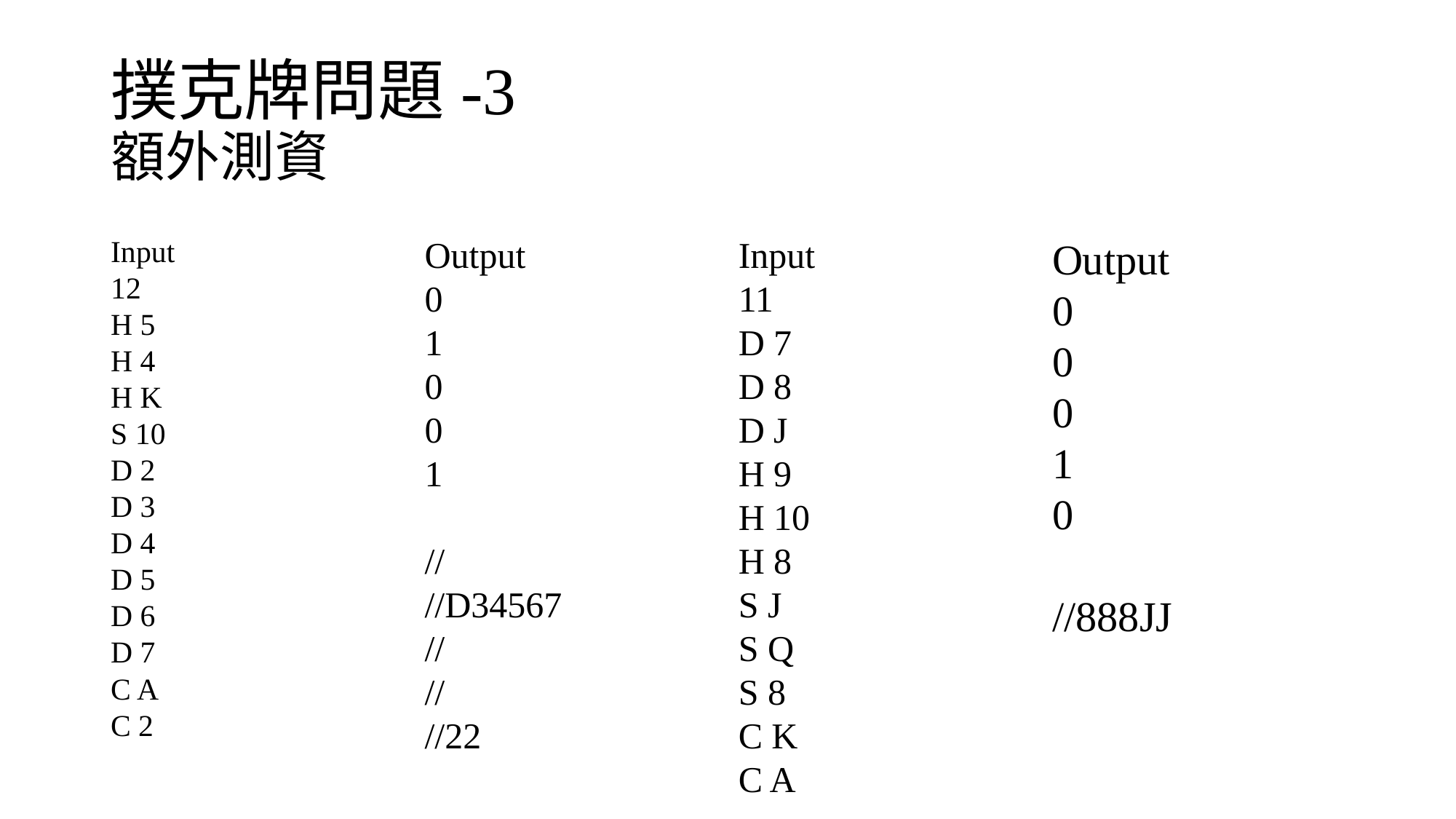

# 撲克牌問題-3 額外測資
Output
0
1
0
0
1

//
//D34567
//
//
//22

Output
0
0
0
1
0

//888JJ

Input
12
H 5
H 4
H K
S 10
D 2
D 3
D 4
D 5
D 6
D 7
C A
C 2

Input
11
D 7
D 8
D J
H 9
H 10
H 8
S J
S Q
S 8
C K
C A